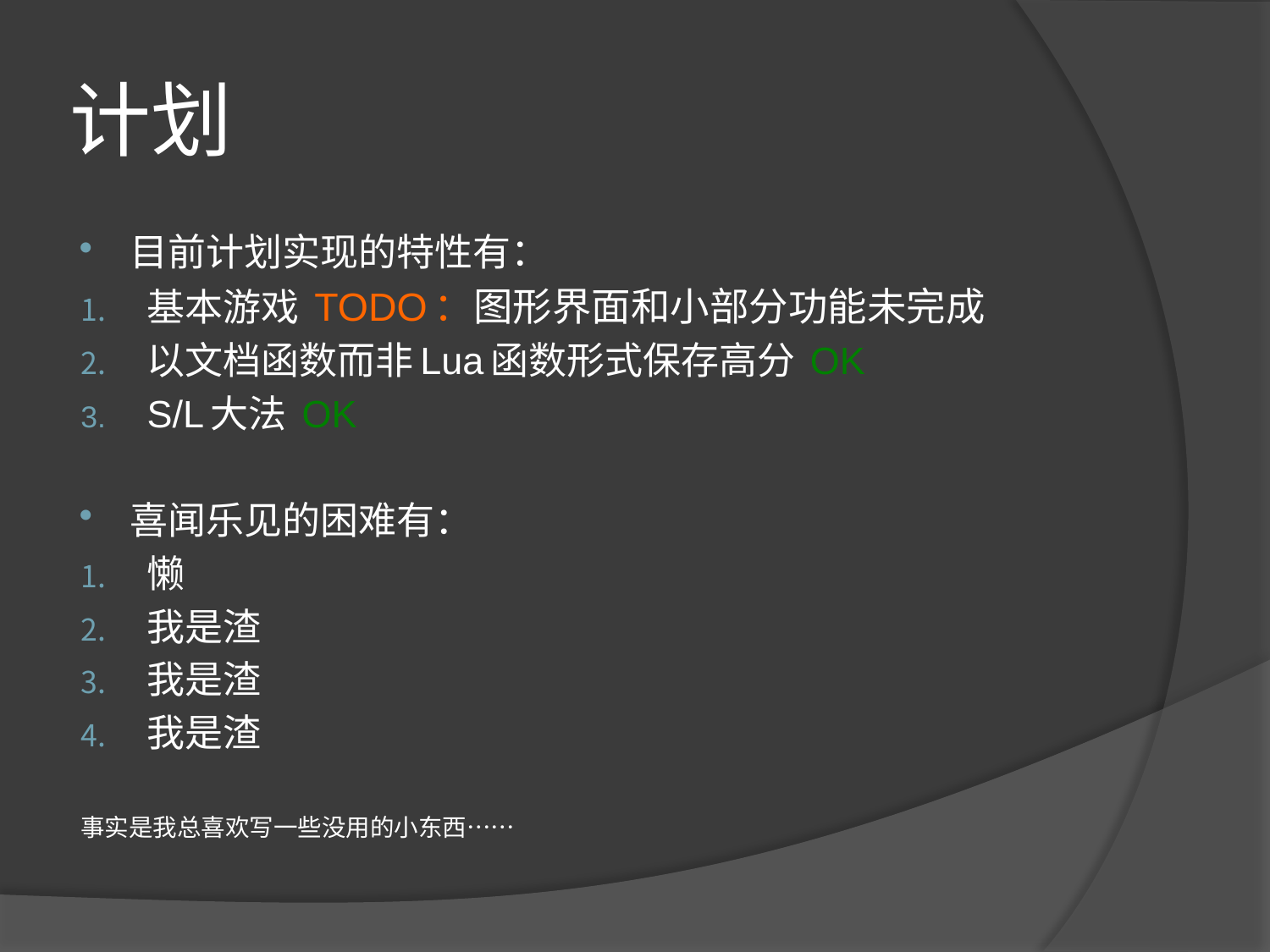

# 计划
目前计划实现的特性有：
基本游戏 TODO：图形界面和小部分功能未完成
以文档函数而非Lua函数形式保存高分 OK
S/L大法 OK

喜闻乐见的困难有：
懒
我是渣
我是渣
我是渣

事实是我总喜欢写一些没用的小东西……